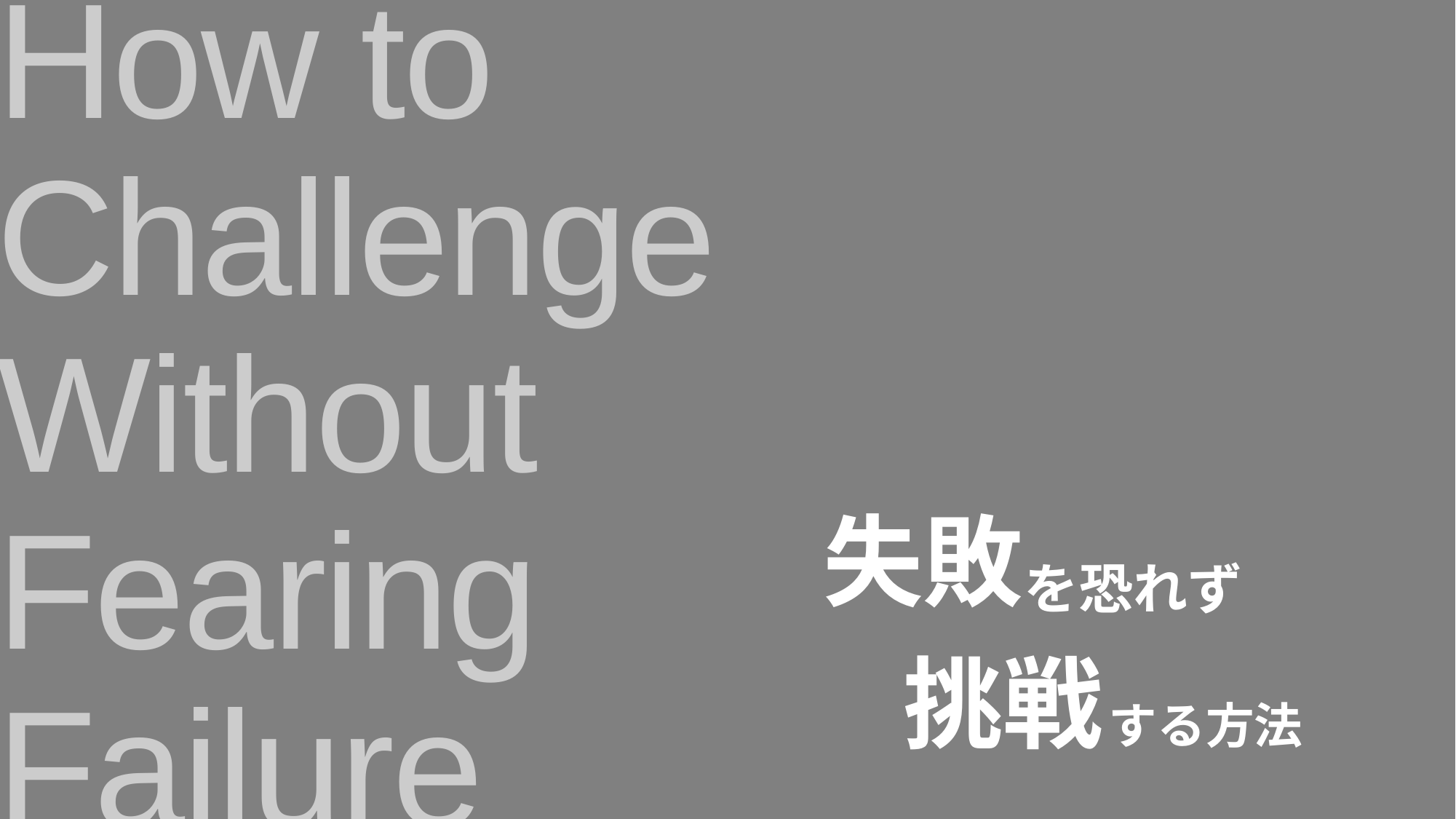

How to Challenge Without Fearing Failure
失敗
を恐れず
挑戦
する方法